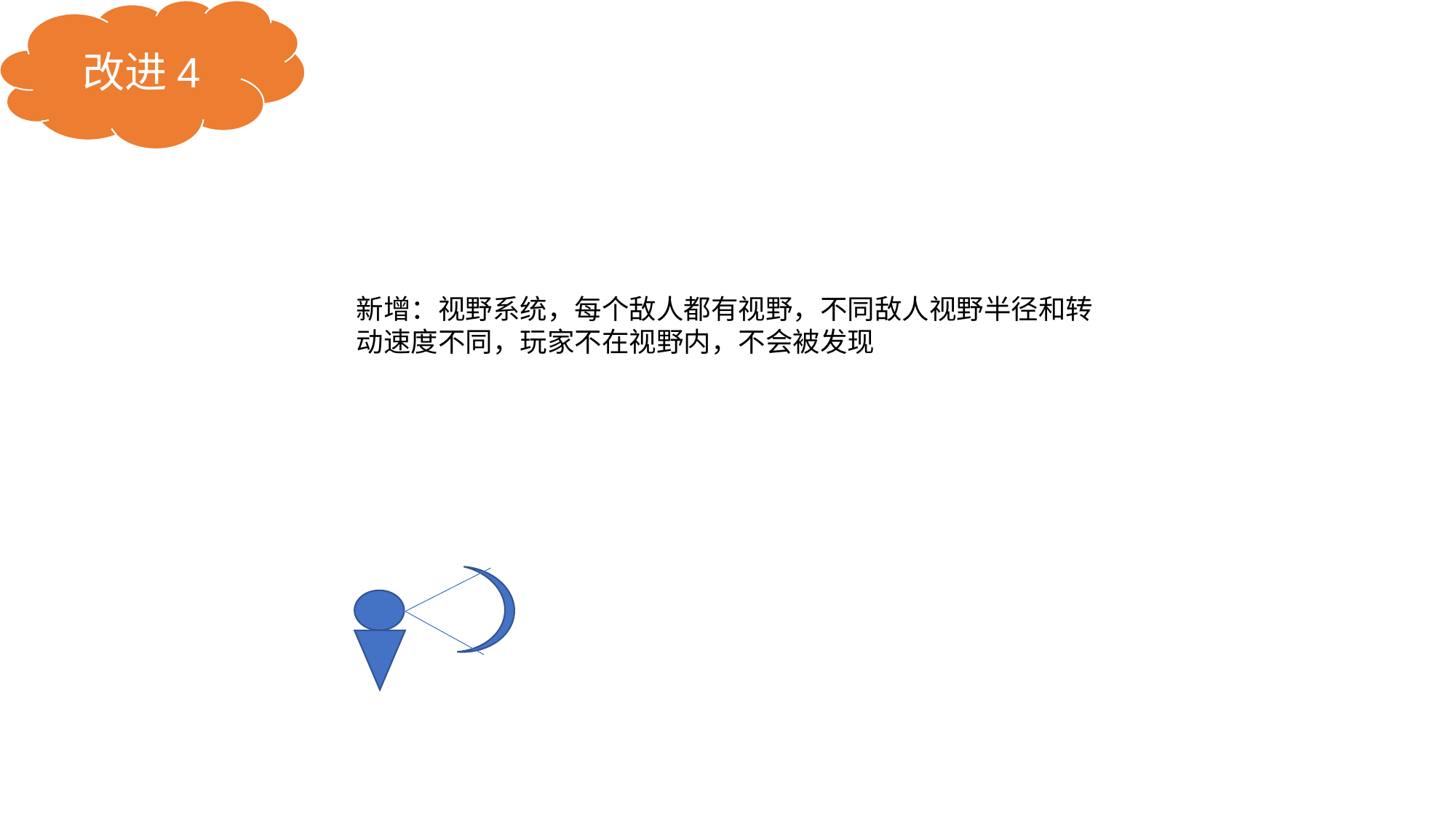

改进4
新增：视野系统，每个敌人都有视野，不同敌人视野半径和转动速度不同，玩家不在视野内，不会被发现